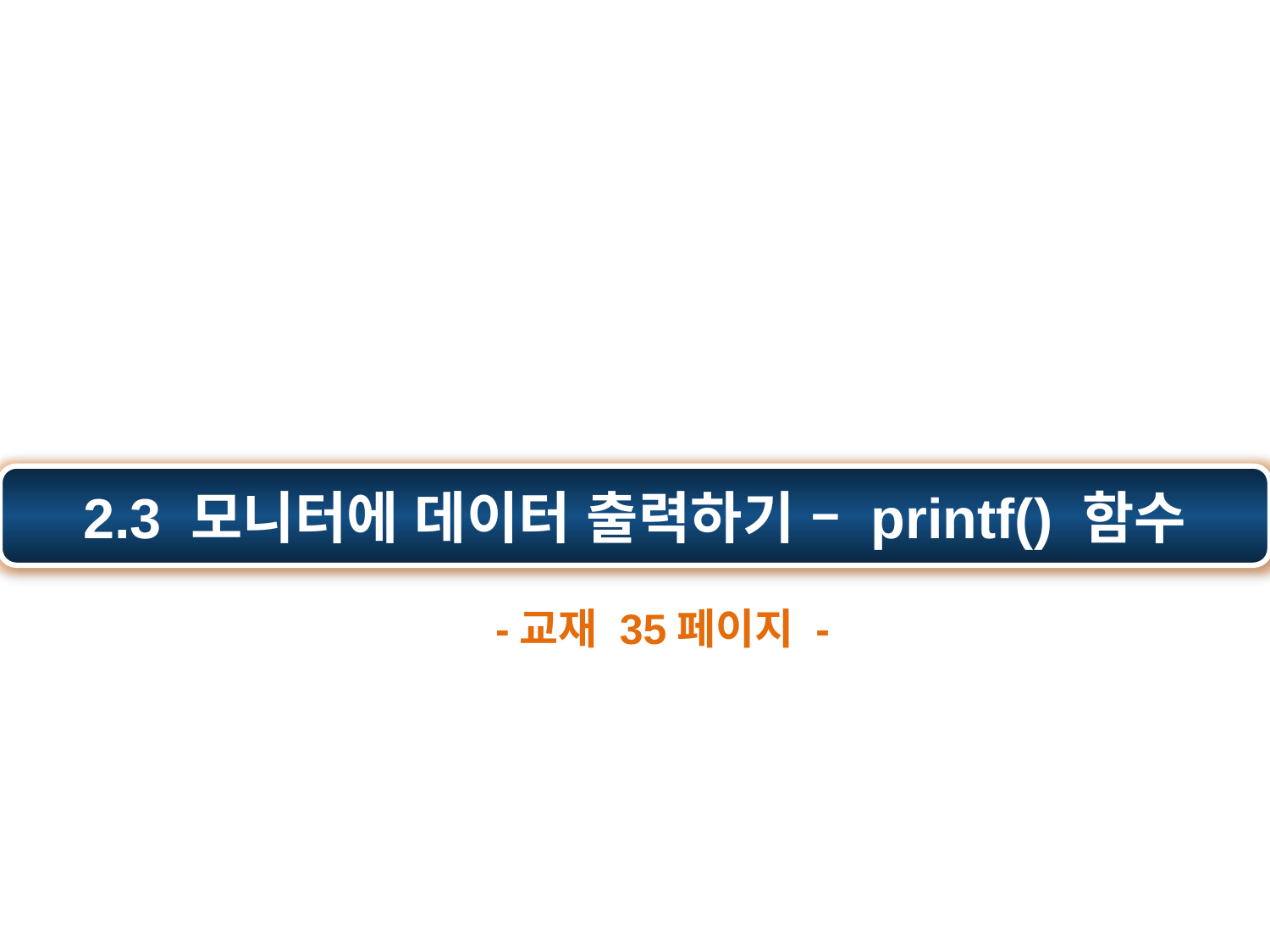

2.3 모니터에 데이터 출력하기 – printf() 함수
-교재 35페이지 -